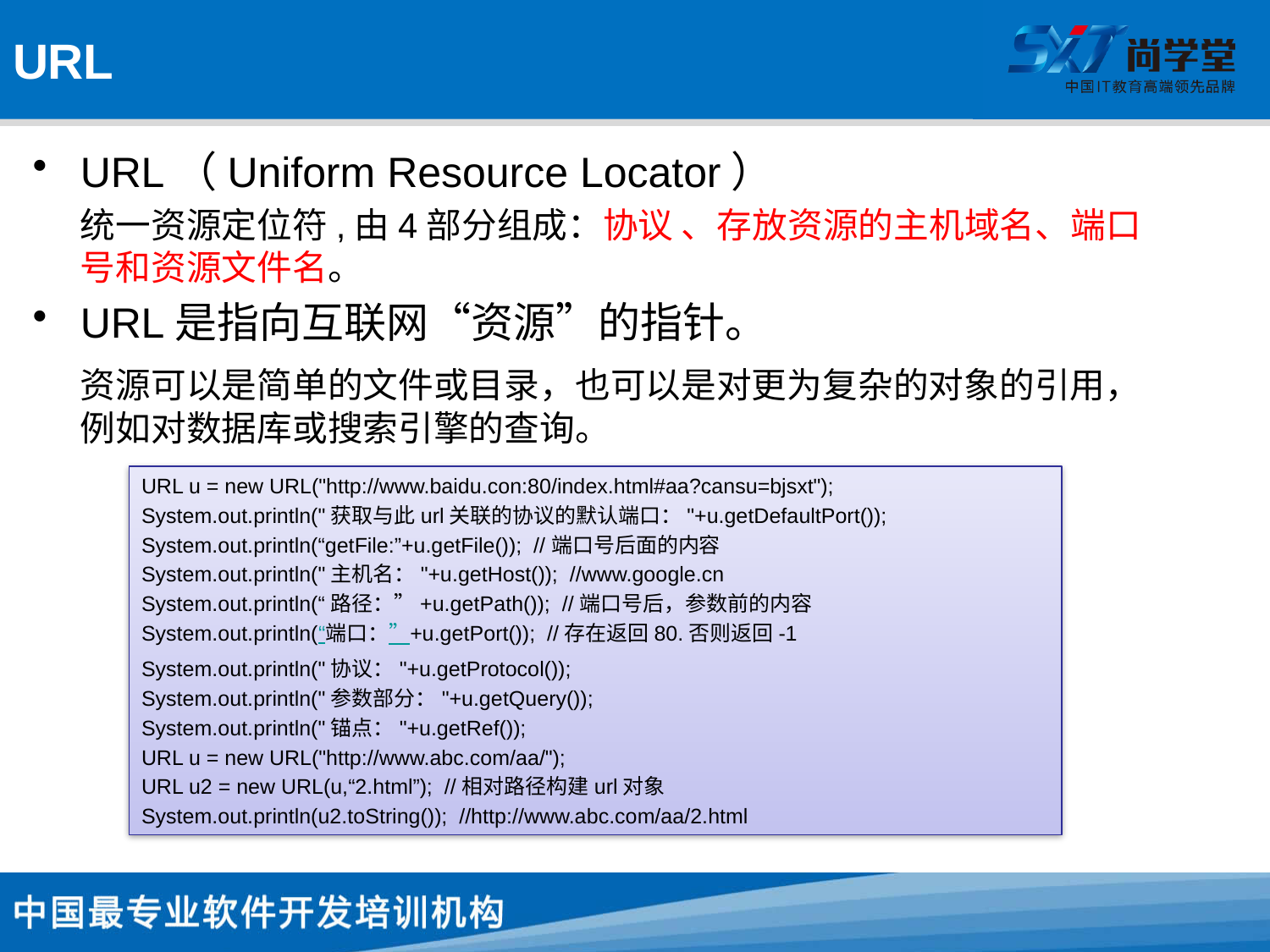

# URL
URL（Uniform Resource Locator）
	统一资源定位符,由4部分组成：协议 、存放资源的主机域名、端口号和资源文件名。
URL是指向互联网“资源”的指针。
	资源可以是简单的文件或目录，也可以是对更为复杂的对象的引用，例如对数据库或搜索引擎的查询。

URL u = new URL("http://www.baidu.con:80/index.html#aa?cansu=bjsxt");
System.out.println("获取与此url关联的协议的默认端口："+u.getDefaultPort());
System.out.println(“getFile:”+u.getFile());  //端口号后面的内容
System.out.println("主机名："+u.getHost());  //www.google.cn
System.out.println(“路径：”+u.getPath());  //端口号后，参数前的内容
System.out.println(“端口：”+u.getPort());  //存在返回80.否则返回-1
System.out.println("协议："+u.getProtocol());
System.out.println("参数部分："+u.getQuery());
System.out.println("锚点："+u.getRef());
URL u = new URL("http://www.abc.com/aa/");
URL u2 = new URL(u,“2.html”);  //相对路径构建url对象
System.out.println(u2.toString());  //http://www.abc.com/aa/2.html